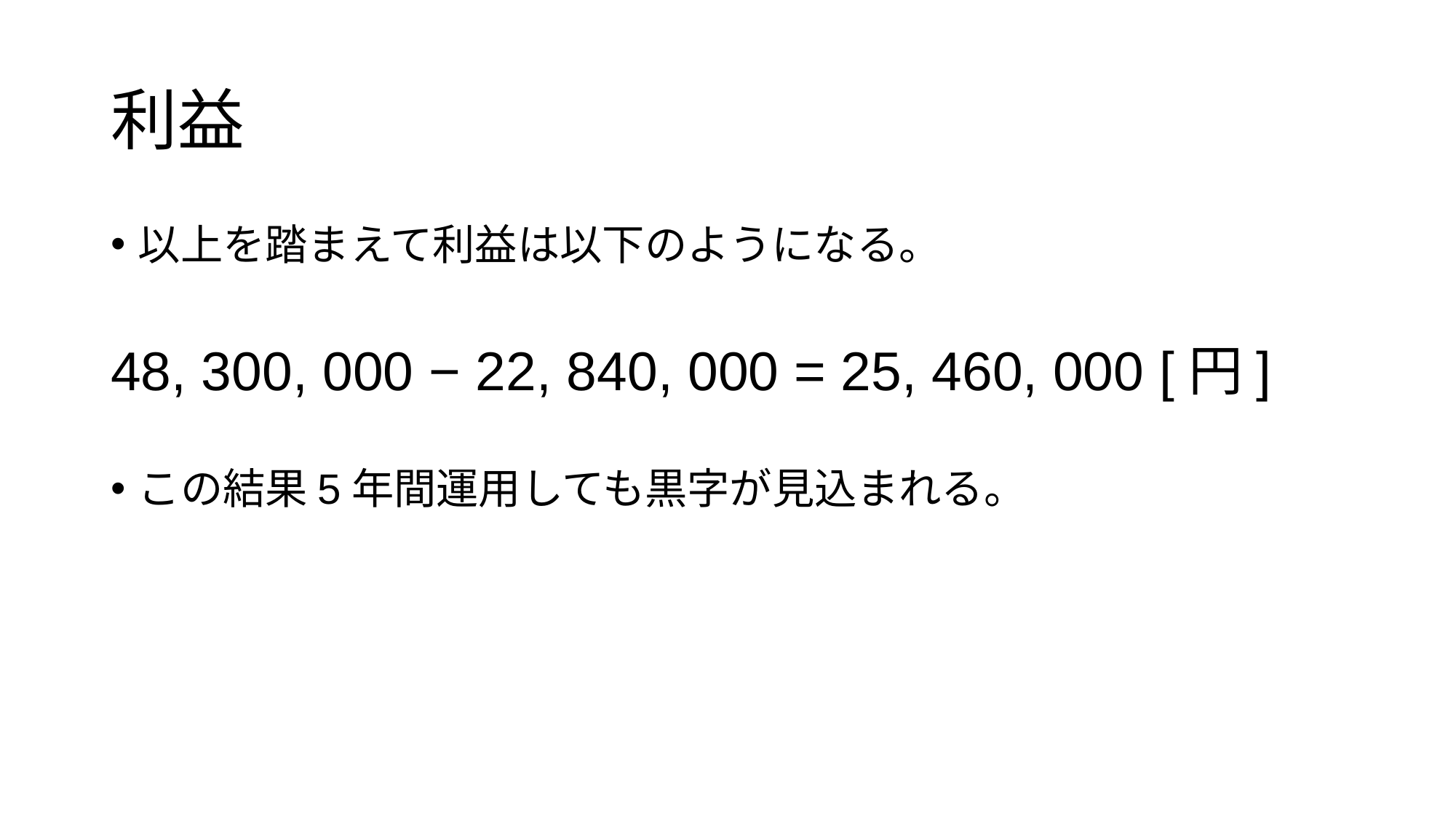

# 利益
以上を踏まえて利益は以下のようになる。

この結果5年間運用しても黒字が見込まれる。
48, 300, 000 − 22, 840, 000 = 25, 460, 000 [円]